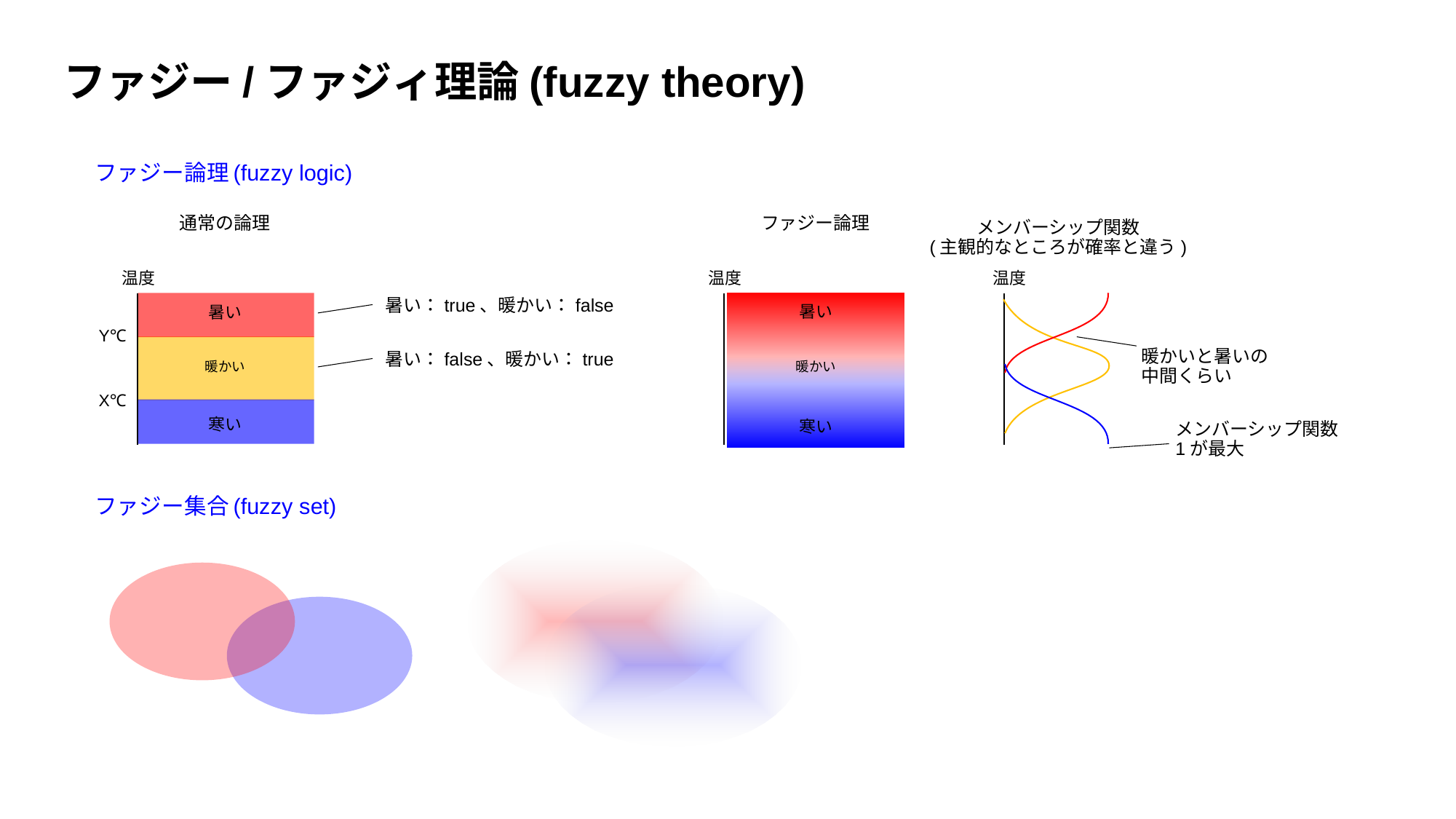

# ファジー/ファジィ理論(fuzzy theory)
ファジー論理(fuzzy logic)
通常の論理
ファジー論理
メンバーシップ関数
(主観的なところが確率と違う)
温度
温度
温度
暑い：true、暖かい：false

暑い
暑い

Y℃

暖かいと暑いの
中間くらい
暑い：false、暖かい：true
暖かい
暖かい

X℃

寒い
寒い
メンバーシップ関数
1が最大
ファジー集合(fuzzy set)